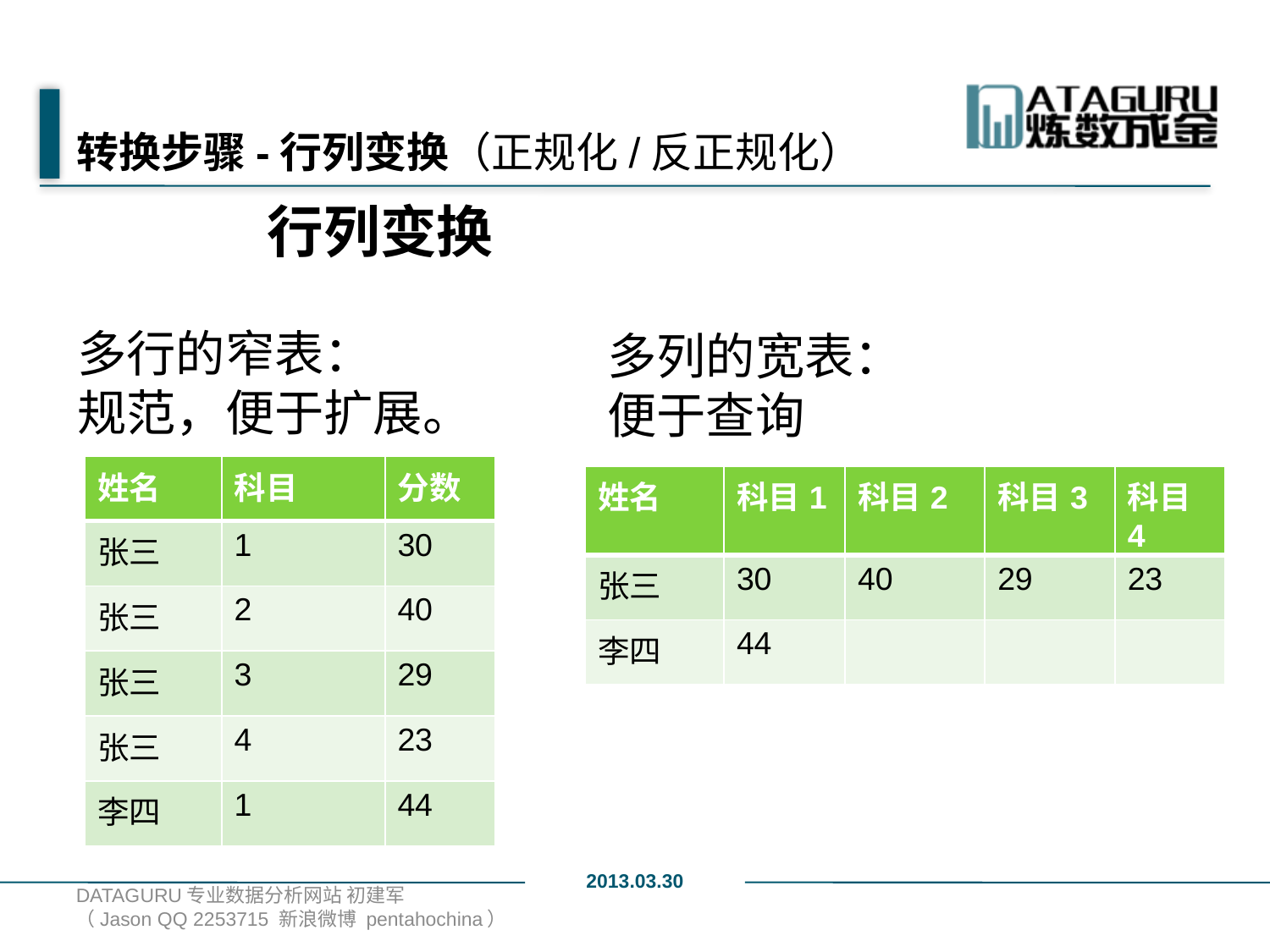

# 转换步骤-行列变换（正规化/反正规化）
行列变换
多行的窄表：
规范，便于扩展。
多列的宽表：
便于查询
| 姓名 | 科目 | 分数 |
| --- | --- | --- |
| 张三 | 1 | 30 |
| 张三 | 2 | 40 |
| 张三 | 3 | 29 |
| 张三 | 4 | 23 |
| 李四 | 1 | 44 |
| 姓名 | 科目1 | 科目2 | 科目3 | 科目4 |
| --- | --- | --- | --- | --- |
| 张三 | 30 | 40 | 29 | 23 |
| 李四 | 44 |  |  |  |